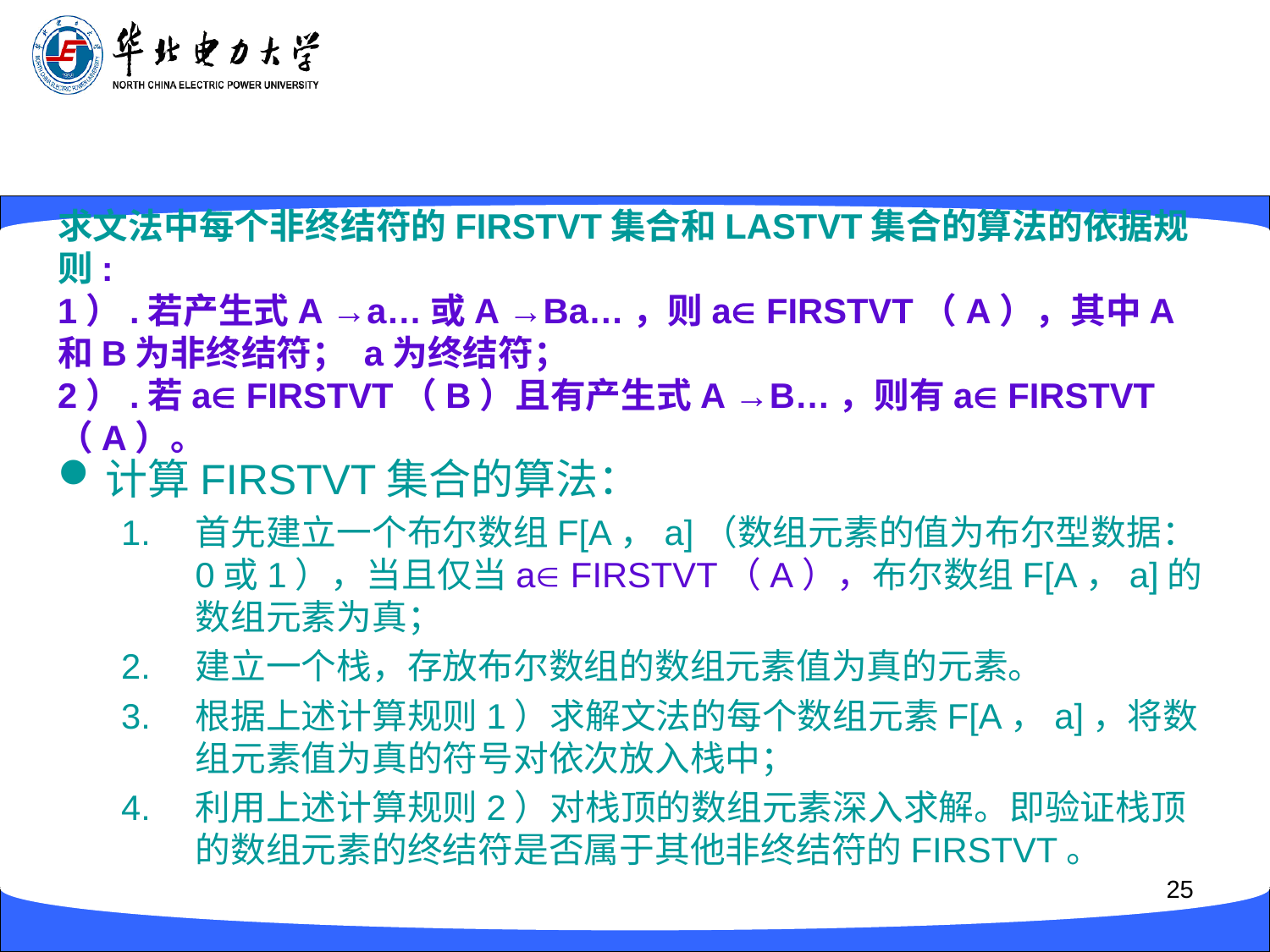

# 求文法中每个非终结符的FIRSTVT集合和LASTVT集合的算法的依据规则: 1）.若产生式A →a…或A →Ba…，则a∈ FIRSTVT（A），其中A和B为非终结符； a为终结符； 2）.若a∈ FIRSTVT（B）且有产生式A →B…，则有a∈ FIRSTVT（A）。
计算FIRSTVT集合的算法：
首先建立一个布尔数组F[A，a]（数组元素的值为布尔型数据：0或1），当且仅当a∈ FIRSTVT（A），布尔数组F[A，a]的数组元素为真；
建立一个栈，存放布尔数组的数组元素值为真的元素。
根据上述计算规则1）求解文法的每个数组元素F[A，a]，将数组元素值为真的符号对依次放入栈中；
利用上述计算规则2）对栈顶的数组元素深入求解。即验证栈顶的数组元素的终结符是否属于其他非终结符的FIRSTVT。
25